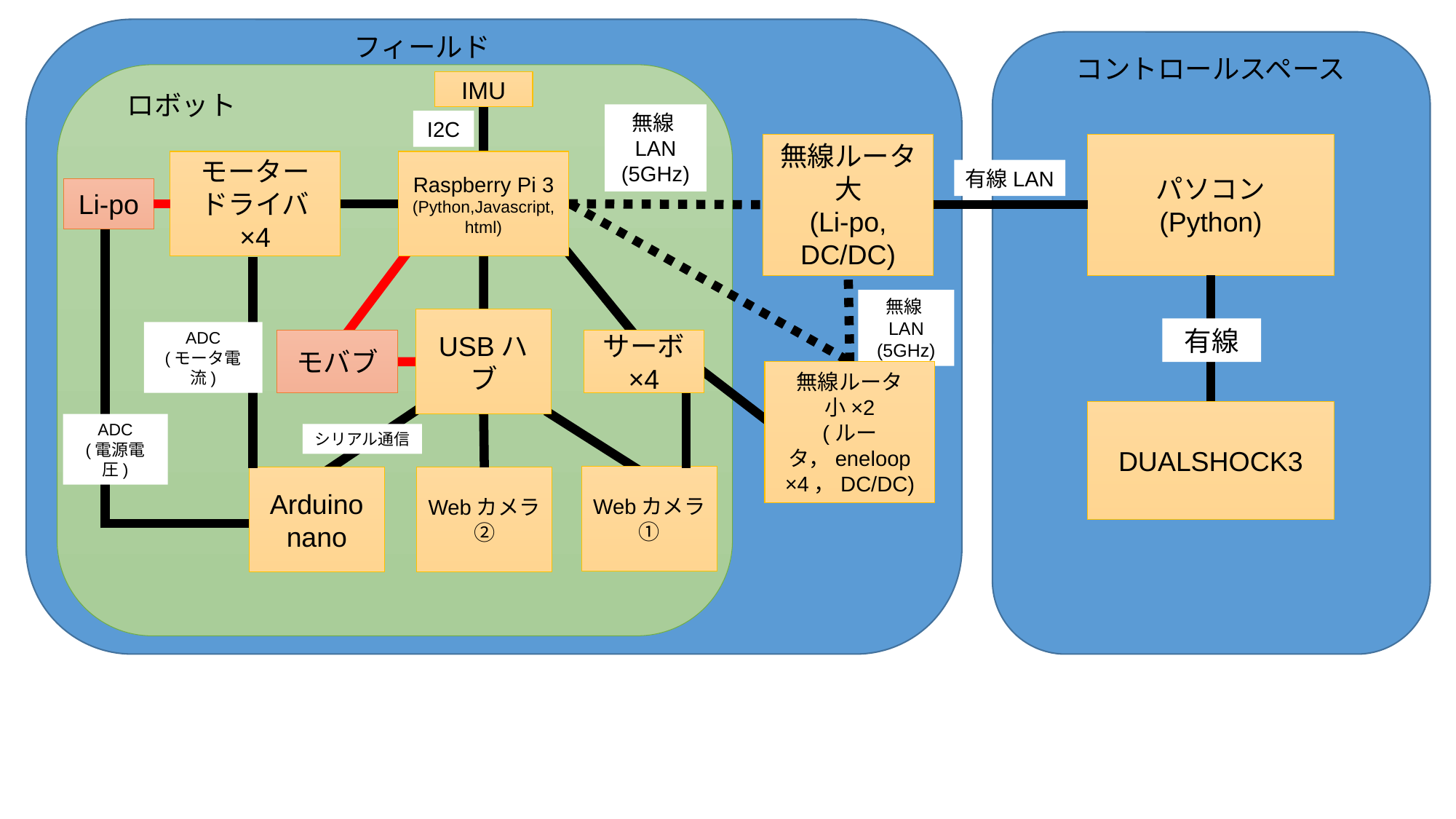

フィールド

コントロールスペース

IMU
ロボット
無線LAN
(5GHz)
I2C
無線ルータ
大
(Li-po,
DC/DC)
パソコン
(Python)
モーター
ドライバ
×4
Raspberry Pi 3
(Python,Javascript,html)
有線LAN
Li-po
無線LAN
(5GHz)
USBハブ
有線
ADC
(モータ電流)
モバブ
サーボ
×4
無線ルータ
小×2
(ルータ，eneloop ×4，DC/DC)
DUALSHOCK3
ADC
(電源電圧)
シリアル通信
Webカメラ①
Arduino
nano
Webカメラ②